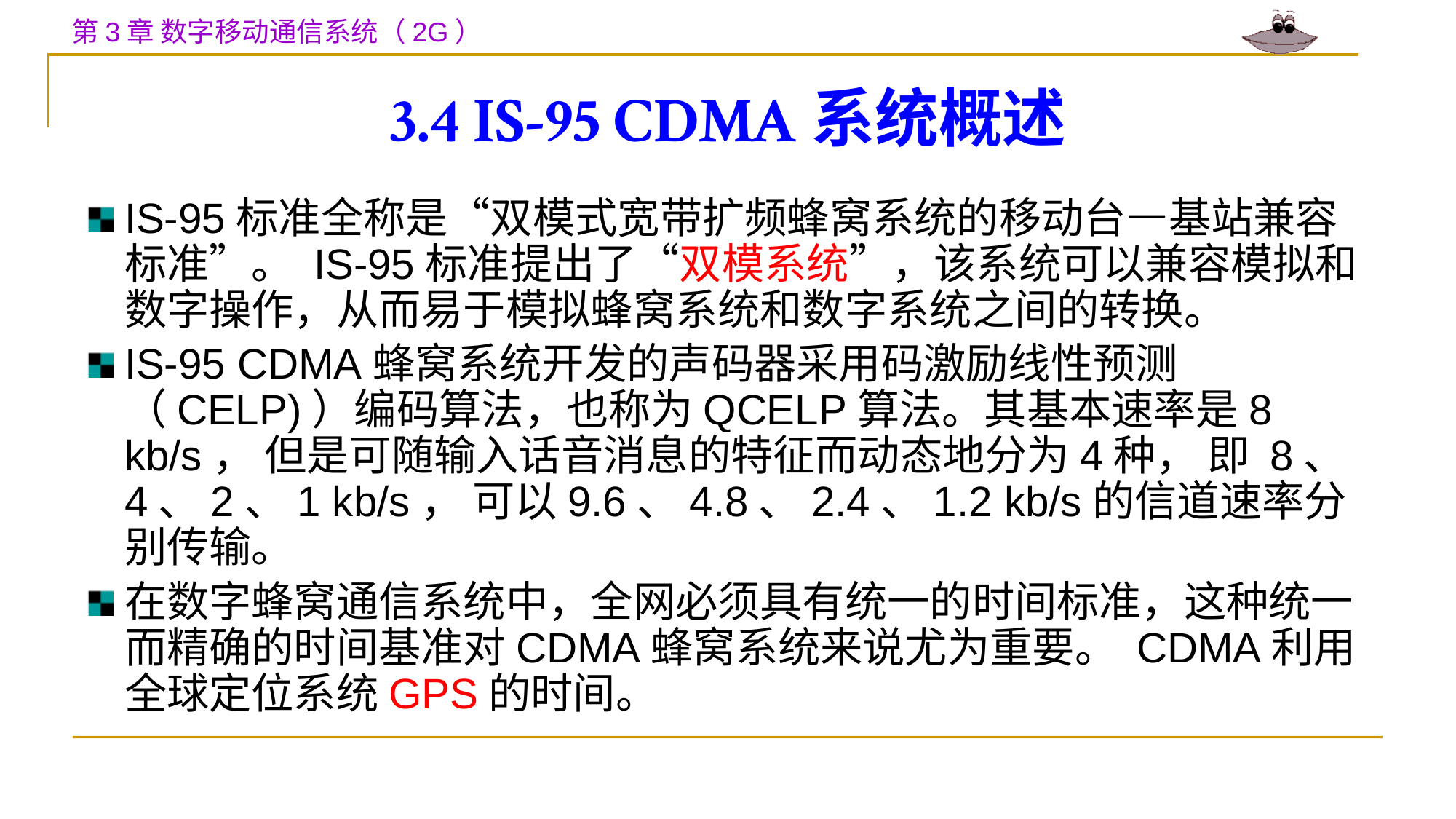

# 3.4 IS-95 CDMA系统概述
IS-95标准全称是“双模式宽带扩频蜂窝系统的移动台—基站兼容标准”。 IS-95标准提出了“双模系统”，该系统可以兼容模拟和数字操作，从而易于模拟蜂窝系统和数字系统之间的转换。
IS-95 CDMA蜂窝系统开发的声码器采用码激励线性预测（CELP)）编码算法，也称为QCELP算法。其基本速率是8 kb/s， 但是可随输入话音消息的特征而动态地分为4种， 即 8、4、2、1 kb/s， 可以9.6、4.8、2.4、1.2 kb/s的信道速率分别传输。
在数字蜂窝通信系统中，全网必须具有统一的时间标准，这种统一而精确的时间基准对CDMA蜂窝系统来说尤为重要。 CDMA利用全球定位系统GPS的时间。